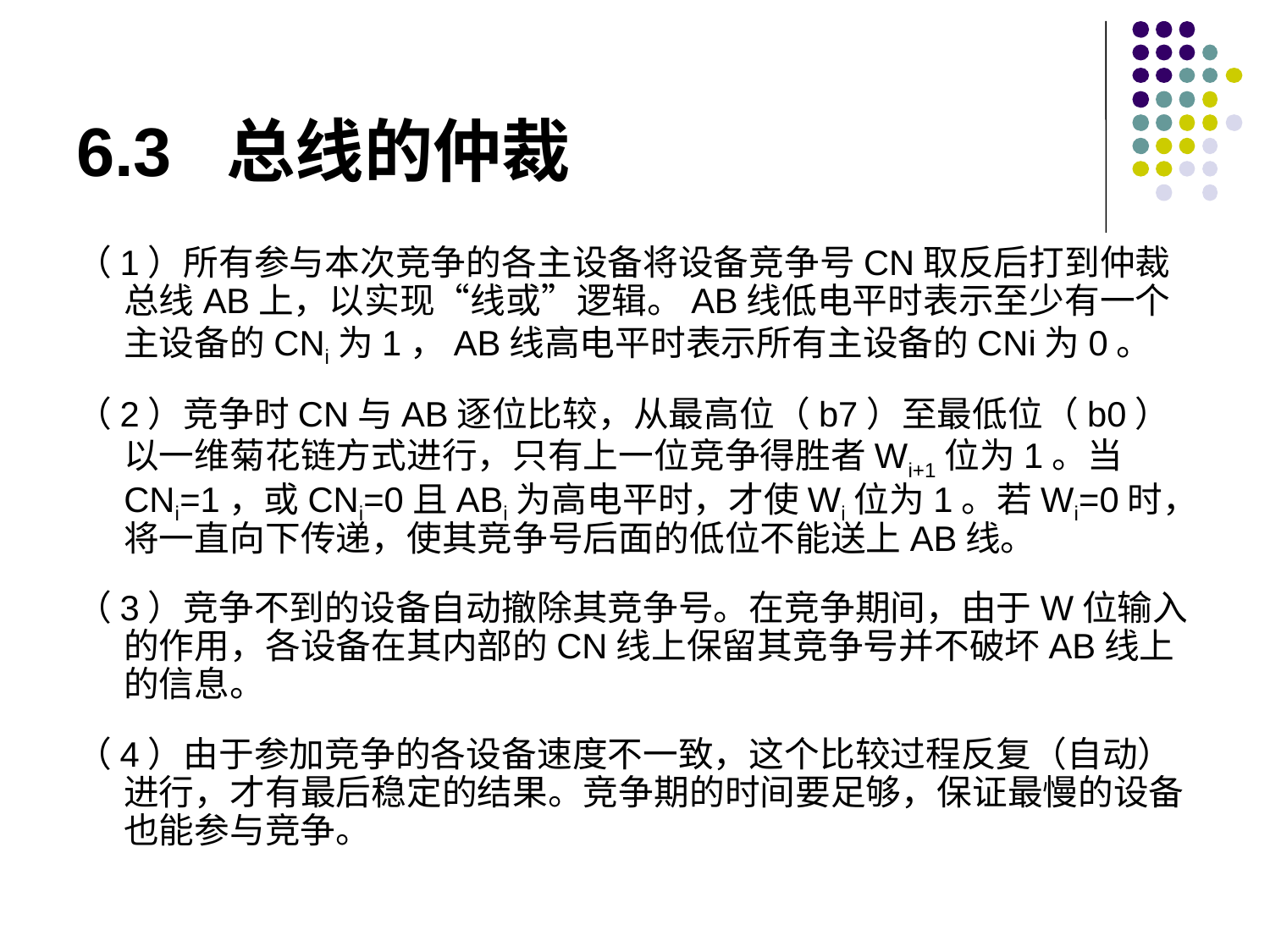

# 6.3  总线的仲裁
（1）所有参与本次竞争的各主设备将设备竞争号CN取反后打到仲裁总线AB上，以实现“线或”逻辑。AB线低电平时表示至少有一个主设备的CNi为1，AB线高电平时表示所有主设备的CNi为0。
（2）竞争时CN与AB逐位比较，从最高位（b7）至最低位（b0）以一维菊花链方式进行，只有上一位竞争得胜者Wi+1位为1。当CNi=1，或CNi=0且ABi为高电平时，才使Wi位为1。若Wi=0时，将一直向下传递，使其竞争号后面的低位不能送上AB线。
（3）竞争不到的设备自动撤除其竞争号。在竞争期间，由于W位输入的作用，各设备在其内部的CN线上保留其竞争号并不破坏AB线上的信息。
（4）由于参加竞争的各设备速度不一致，这个比较过程反复（自动）进行，才有最后稳定的结果。竞争期的时间要足够，保证最慢的设备也能参与竞争。
52